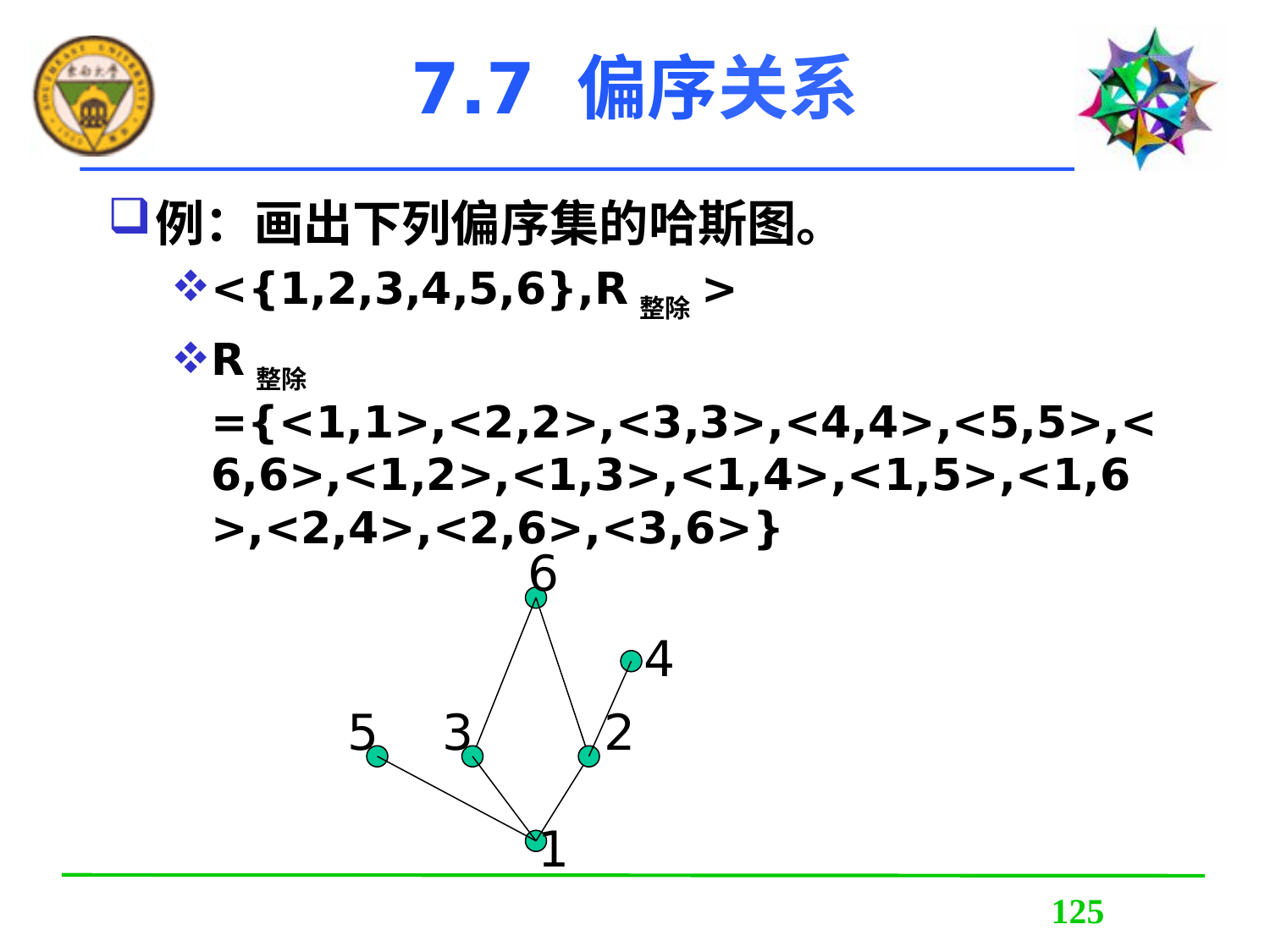

# 7.7 偏序关系
例：画出下列偏序集的哈斯图。
<{1,2,3,4,5,6},R整除>
R整除={<1,1>,<2,2>,<3,3>,<4,4>,<5,5>,<6,6>,<1,2>,<1,3>,<1,4>,<1,5>,<1,6>,<2,4>,<2,6>,<3,6>}
6

4
5
3
2
1